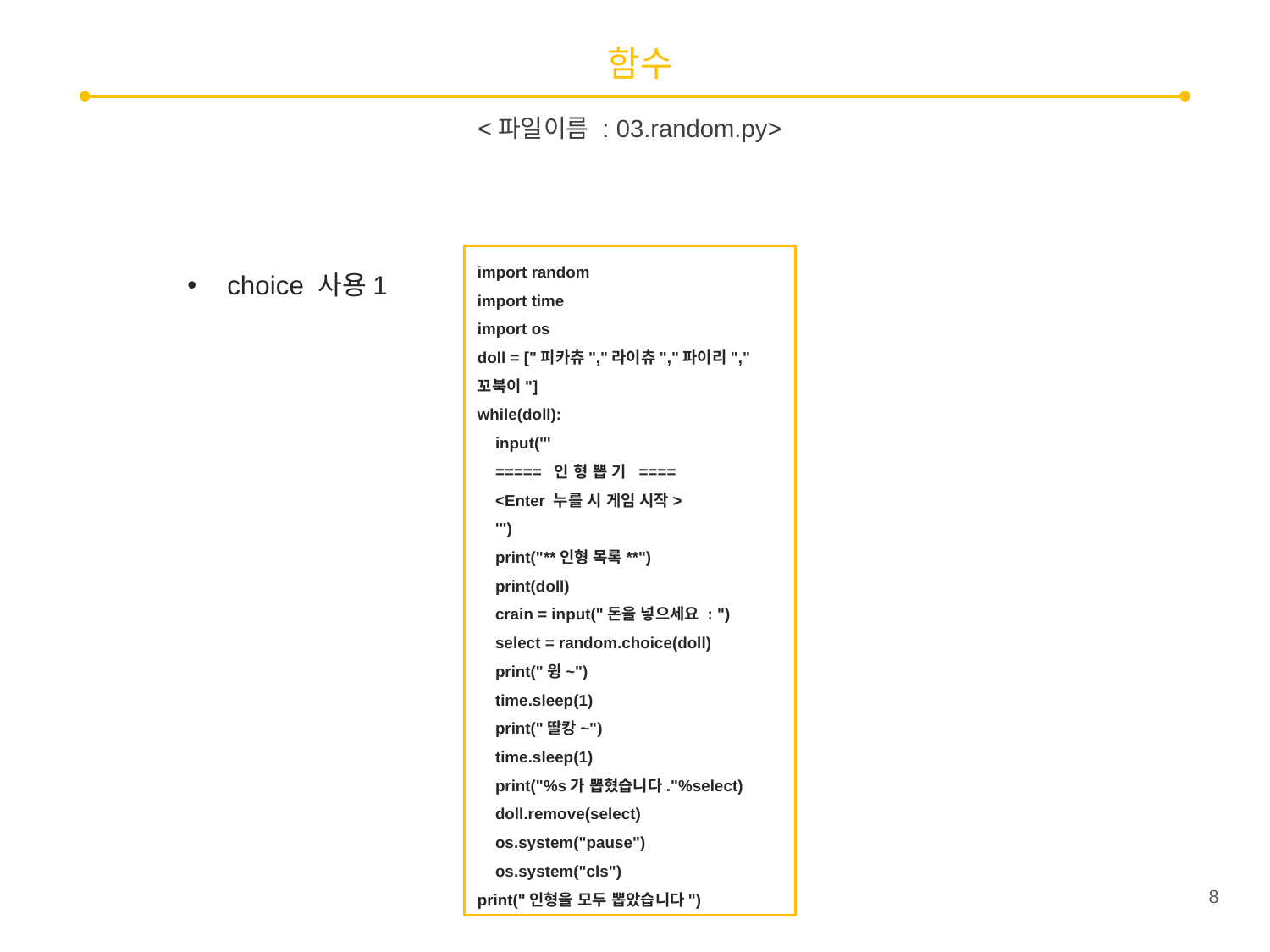

# 함수
<파일이름 : 03.random.py>
import random
import time
import os
doll = ["피카츄","라이츄","파이리","꼬북이"]
while(doll):
    input('''
    =====  인 형 뽑 기  ====
    <Enter 누를 시 게임 시작>
    ''')
    print("**인형 목록**")
    print(doll)
    crain = input("돈을 넣으세요 : ")
    select = random.choice(doll)
    print("윙~")
    time.sleep(1)
    print("딸캉~")
    time.sleep(1)
    print("%s가 뽑혔습니다."%select)
    doll.remove(select)
    os.system("pause")
    os.system("cls")
print("인형을 모두 뽑았습니다")
choice 사용1